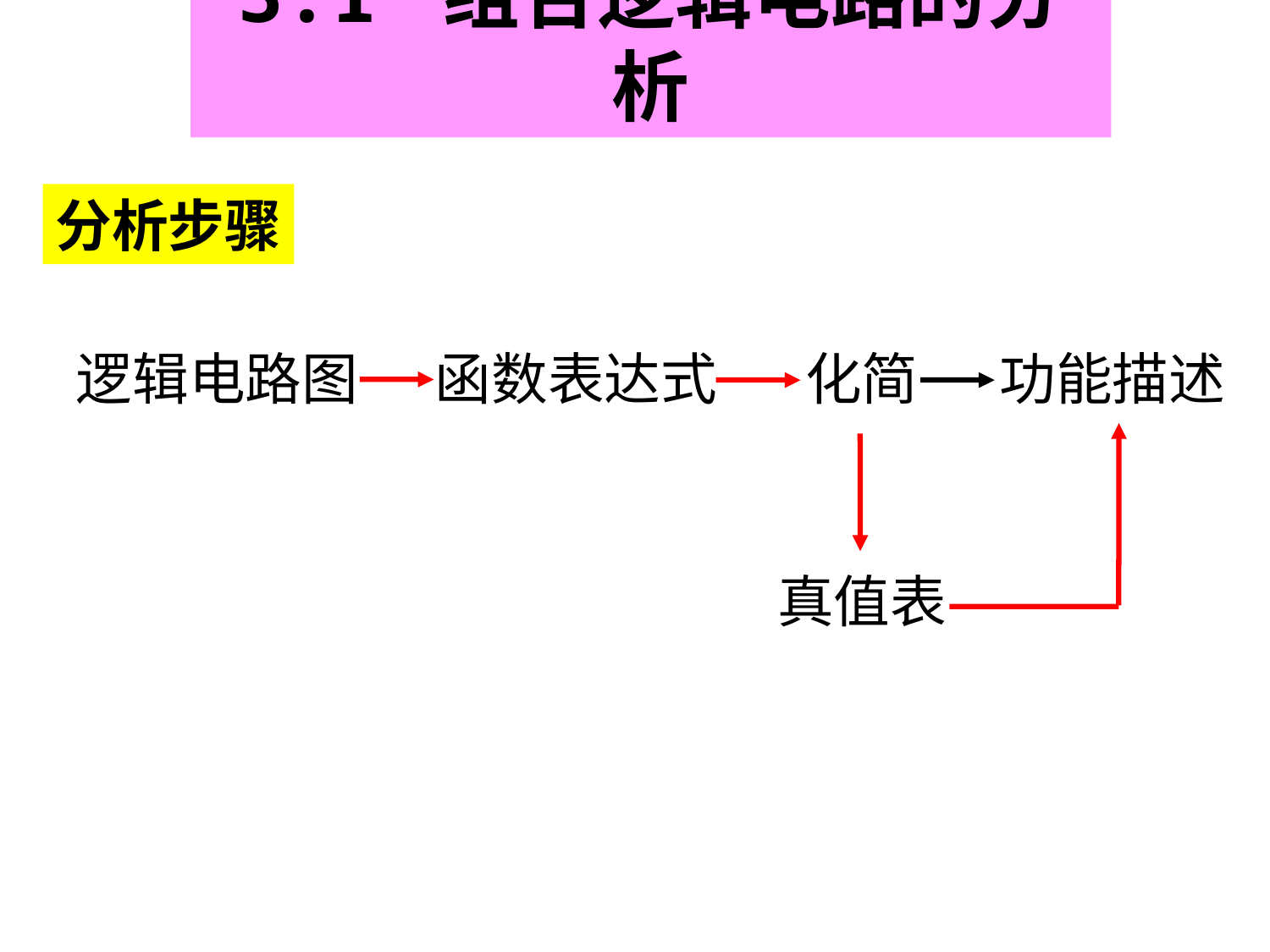

3.1 组合逻辑电路的分析
分析步骤
逻辑电路图
函数表达式

化简

功能描述

真值表
4